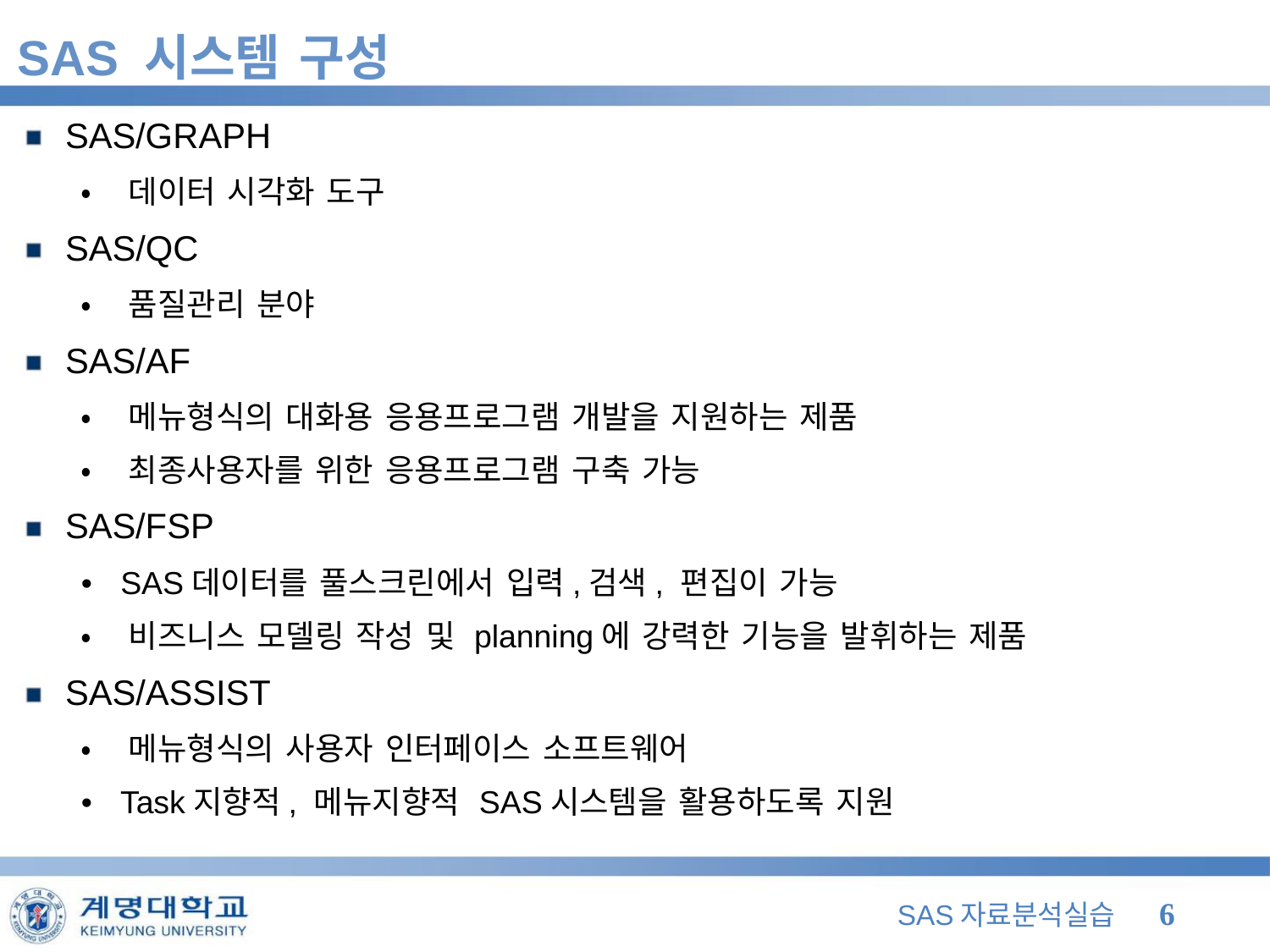

SAS 시스템 구성
SAS/GRAPH
• 데이터 시각화 도구
SAS/QC
• 품질관리 분야
SAS/AF
• 메뉴형식의 대화용 응용프로그램 개발을 지원하는 제품
• 최종사용자를 위한 응용프로그램 구축 가능
SAS/FSP
• SAS데이터를 풀스크린에서 입력,검색, 편집이 가능
• 비즈니스 모델링 작성 및 planning에 강력한 기능을 발휘하는 제품
SAS/ASSIST
• 메뉴형식의 사용자 인터페이스 소프트웨어
• Task지향적, 메뉴지향적 SAS시스템을 활용하도록 지원
SAS자료분석실습 6